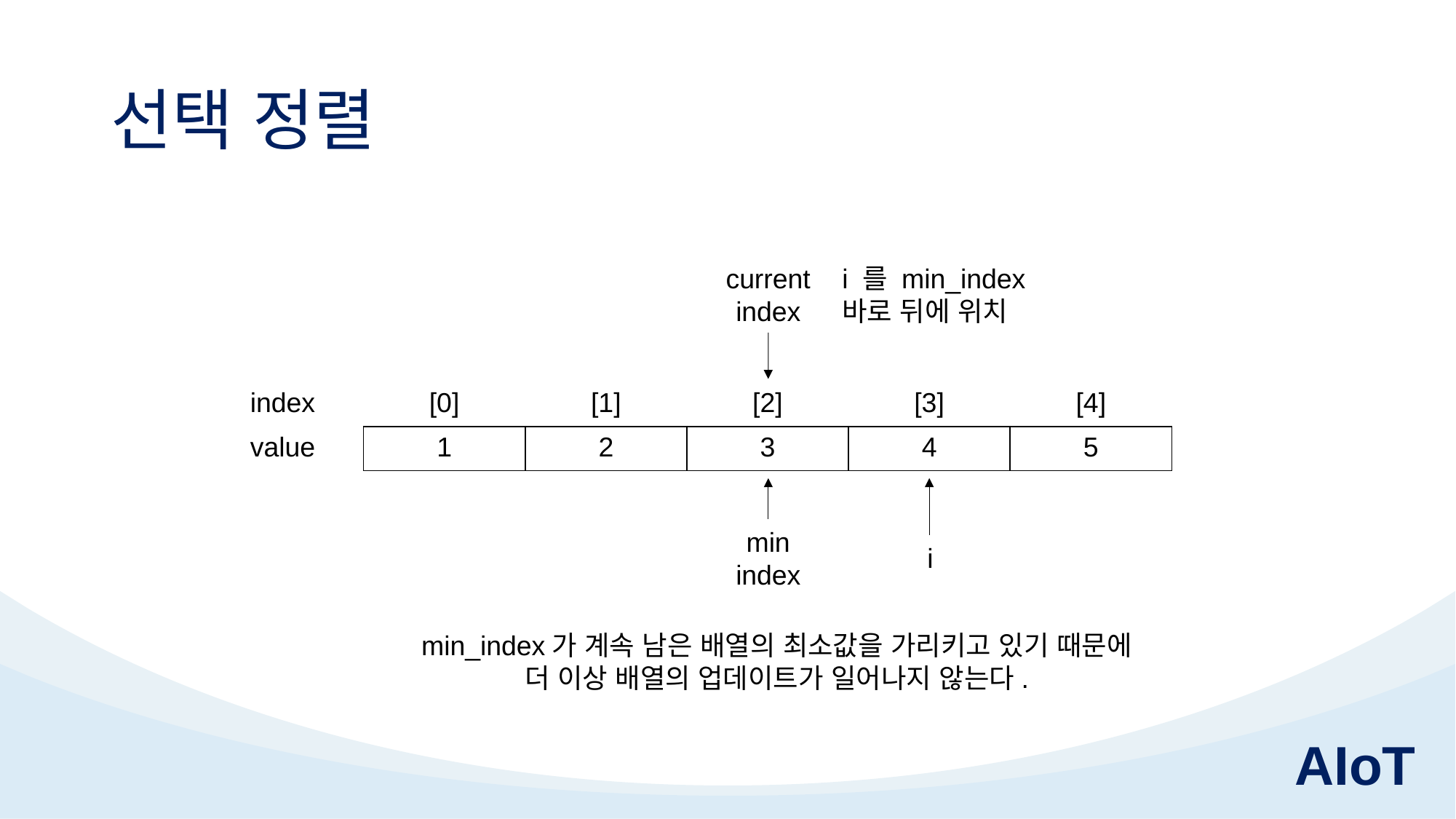

# 선택 정렬
current index
i 를 min_index 바로 뒤에 위치
| index | [0] | [1] | [2] | [3] | [4] |
| --- | --- | --- | --- | --- | --- |
| value | 1 | 2 | 3 | 4 | 5 |
min
index
i
min_index가 계속 남은 배열의 최소값을 가리키고 있기 때문에
더 이상 배열의 업데이트가 일어나지 않는다.